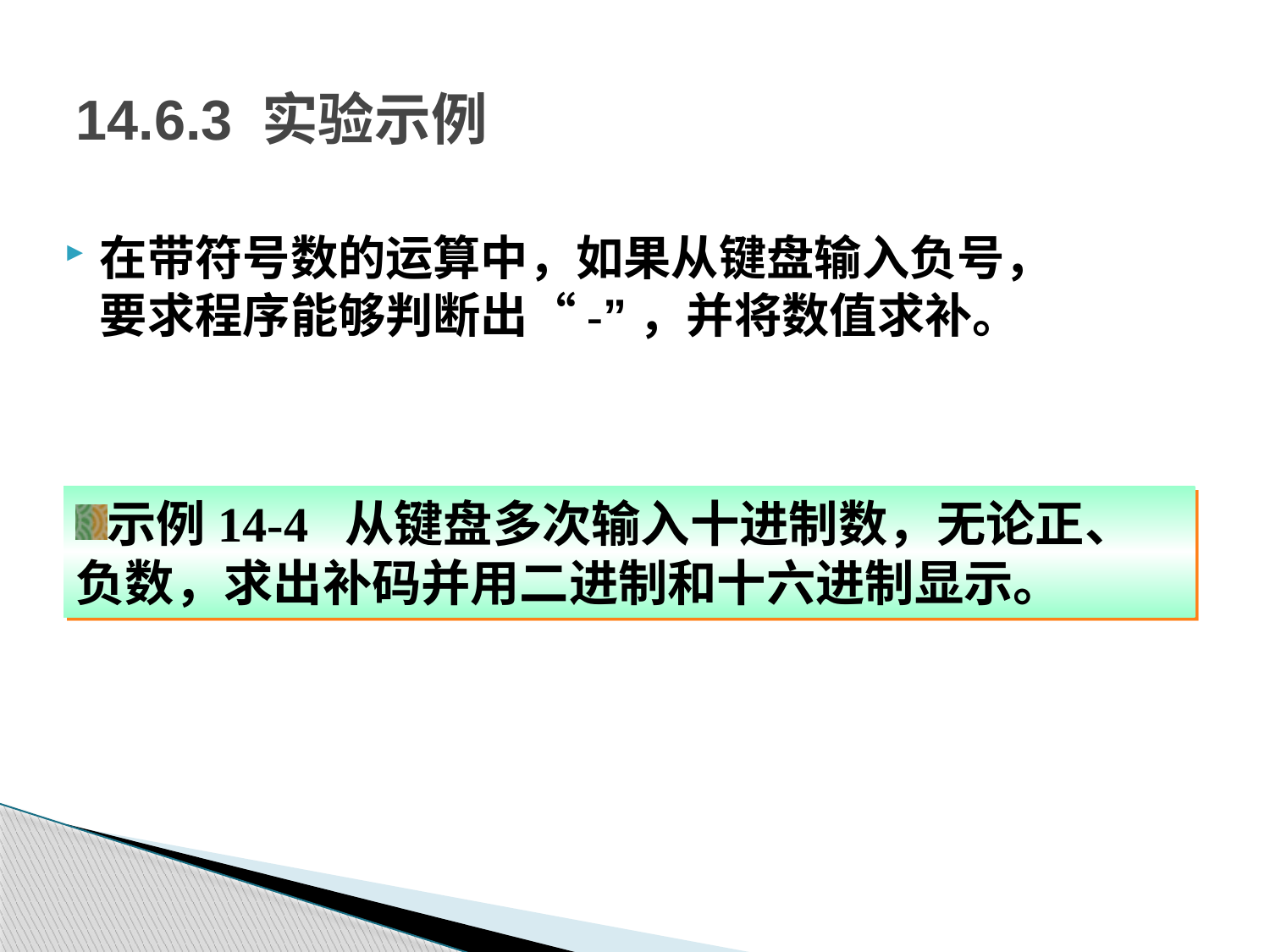

# 14.6.3 实验示例
在带符号数的运算中，如果从键盘输入负号，要求程序能够判断出“-”，并将数值求补。
示例14-4  从键盘多次输入十进制数，无论正、负数，求出补码并用二进制和十六进制显示。